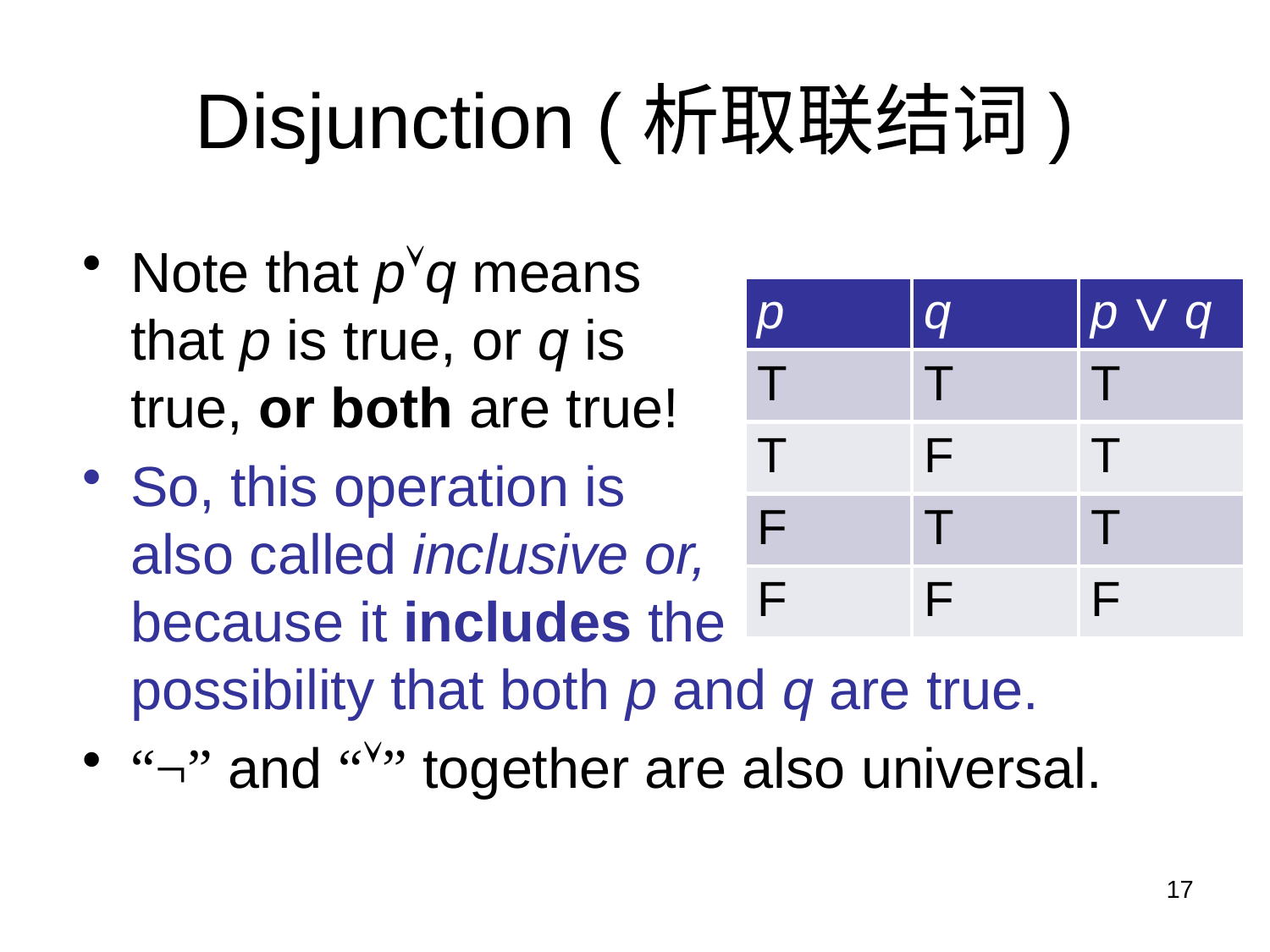

Topic #1.0 – Propositional Logic: Operators
# Disjunction (析取联结词)
Note that p∨q means
that p is true, or q is
true, or both are true!
So, this operation is
also called inclusive or,
because it includes the
possibility that both p and q are true.
“¬” and “∨” together are also universal.
| p | q | p ∨ q |
| --- | --- | --- |
| T | T | T |
| T | F | T |
| F | T | T |
| F | F | F |
17